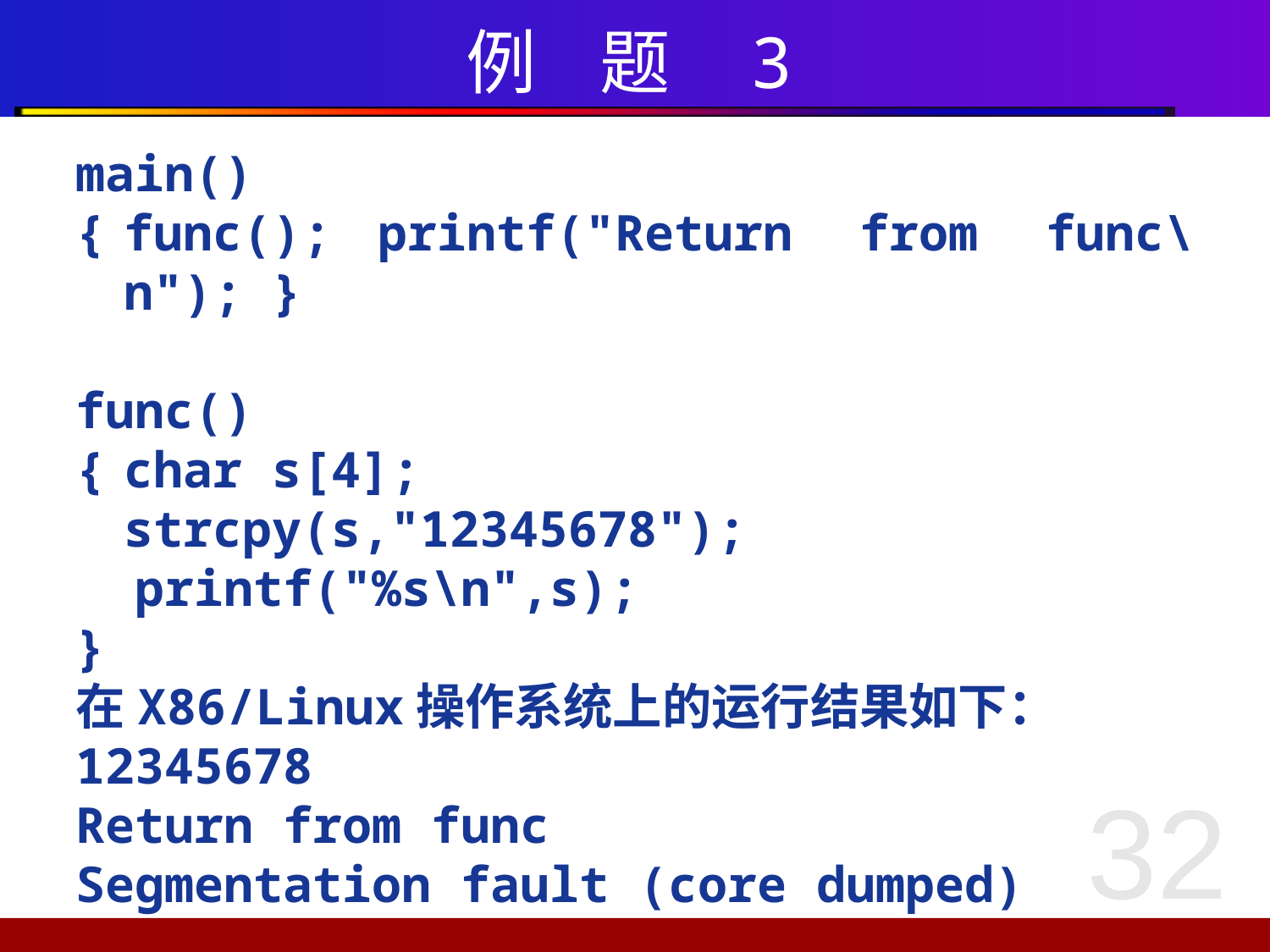

# 例    题    3
main()
{	func();	printf("Return from func\n"); }

func()
{	char s[4];
	strcpy(s,"12345678");
  printf("%s\n",s);
}
在X86/Linux操作系统上的运行结果如下：
12345678
Return from func
Segmentation fault (core dumped)

32